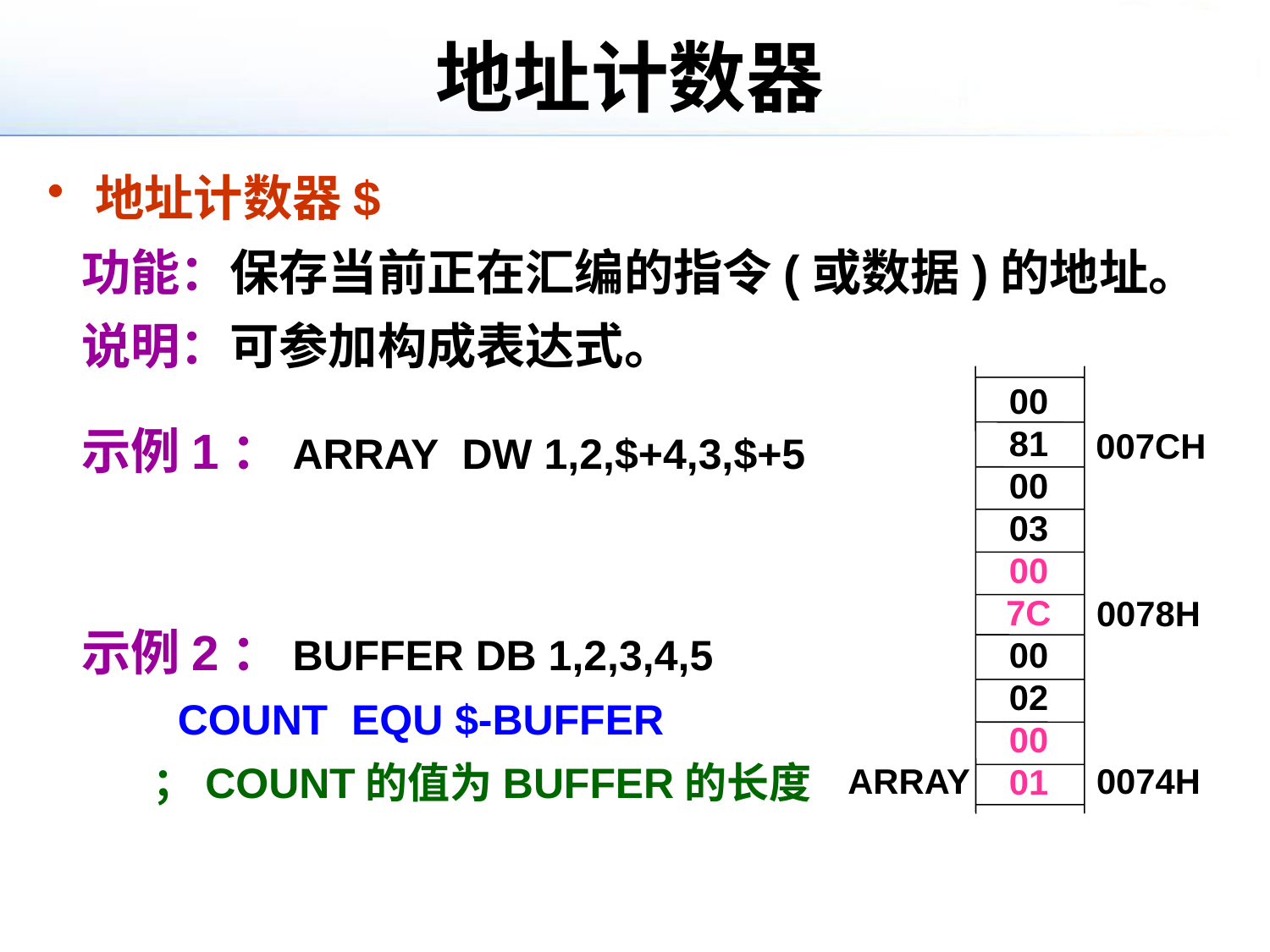

# 地址计数器
地址计数器$
  功能：保存当前正在汇编的指令(或数据)的地址。
  说明：可参加构成表达式。

00
81
00
03
00
7C
00
02
00
01

007CH

0078H

ARRAY
0074H

  示例1：ARRAY  DW 1,2,$+4,3,$+5

  示例2：BUFFER DB 1,2,3,4,5
           COUNT  EQU $-BUFFER
          ；COUNT的值为BUFFER的长度